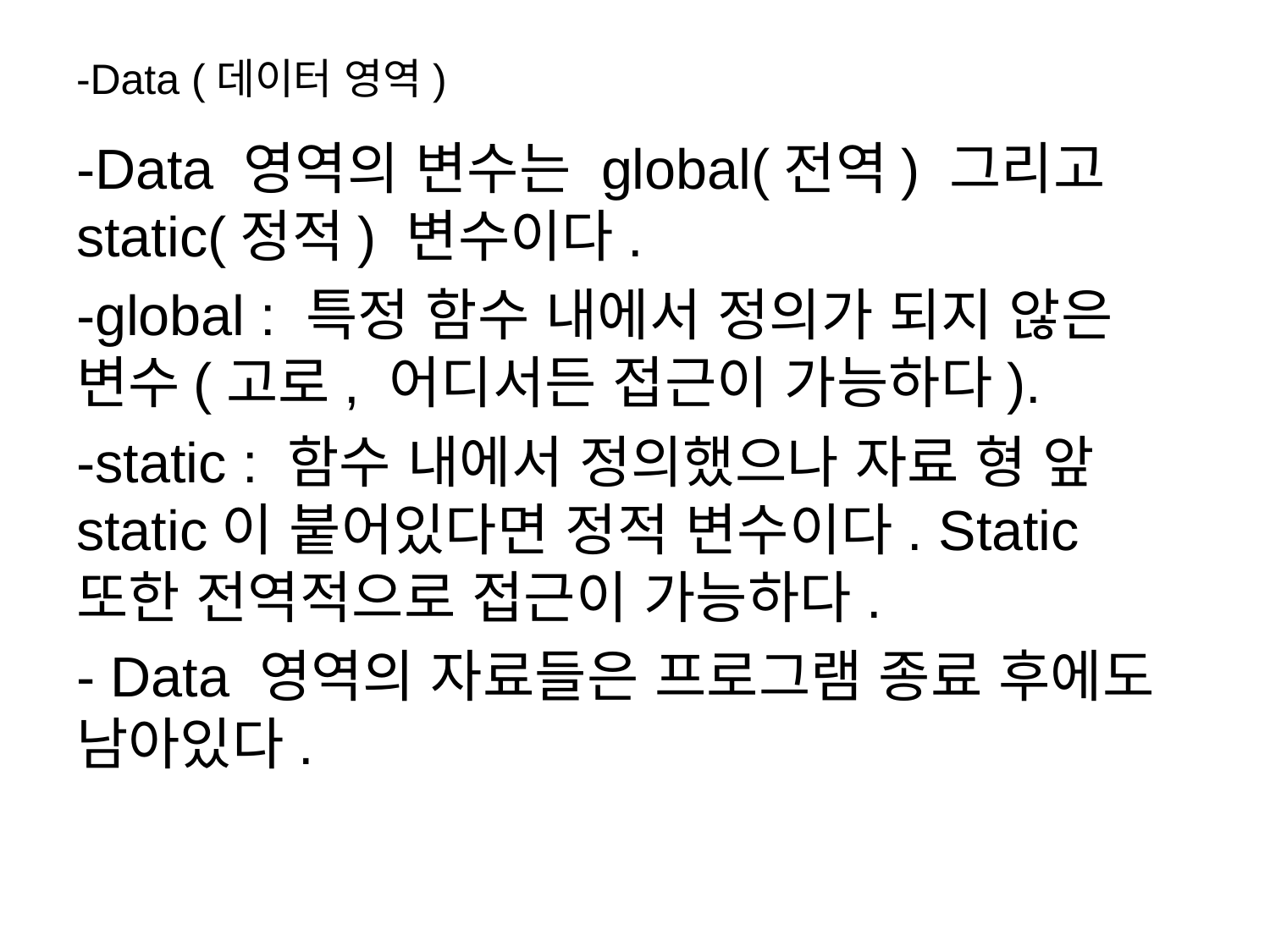

# -Data (데이터 영역)
-Data 영역의 변수는 global(전역) 그리고 static(정적) 변수이다.
-global : 특정 함수 내에서 정의가 되지 않은 변수(고로, 어디서든 접근이 가능하다).
-static : 함수 내에서 정의했으나 자료 형 앞 static이 붙어있다면 정적 변수이다. Static 또한 전역적으로 접근이 가능하다.
- Data 영역의 자료들은 프로그램 종료 후에도 남아있다.